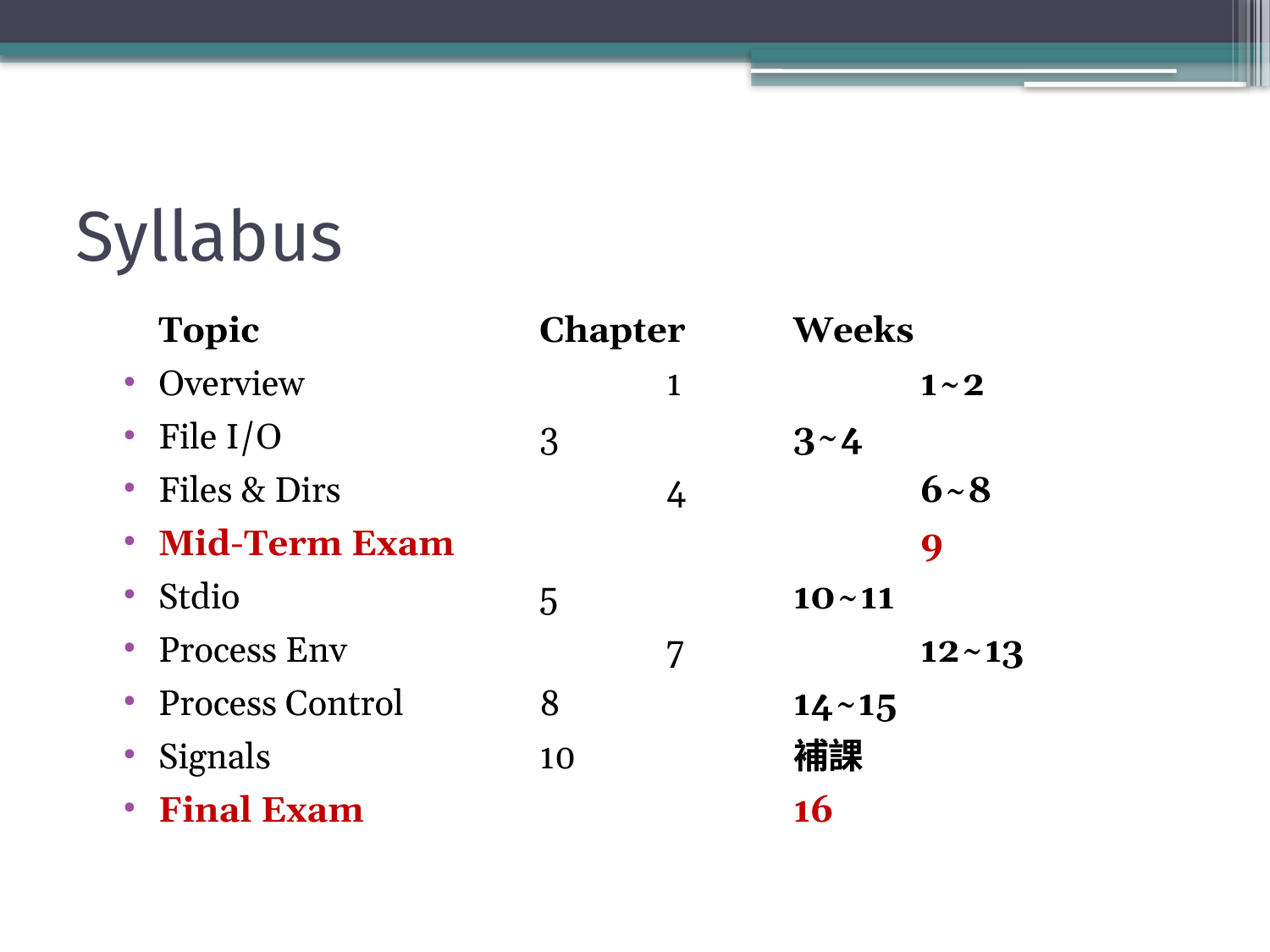

# Syllabus

	Topic			Chapter	Weeks
Overview 			1	    	1~2
File I/O			3	    	3~4
Files & Dirs			4	    	6~8
Mid-Term Exam 			    	9
Stdio			5	    	10~11
Process Env			7	    	12~13
Process Control		8	    	14~15
Signals			10	    	補課
Final Exam			    	16